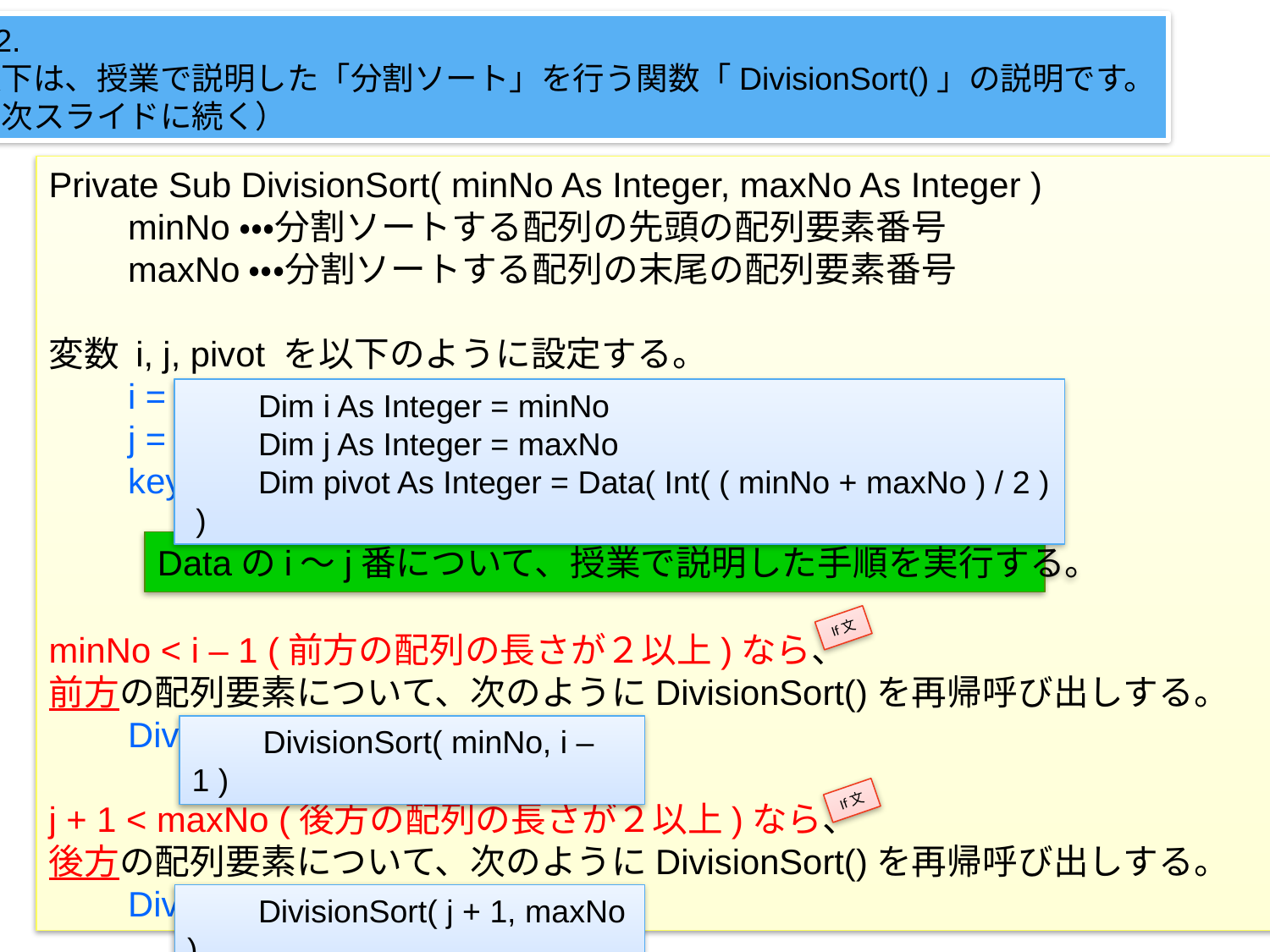

Q2.
以下は、授業で説明した「分割ソート」を行う関数「DivisionSort()」の説明です。
（次スライドに続く）
Private Sub DivisionSort( minNo As Integer, maxNo As Integer )
　　minNo・・・分割ソートする配列の先頭の配列要素番号
　　maxNo・・・分割ソートする配列の末尾の配列要素番号

変数 i, j, pivot を以下のように設定する。
　　i = minNo - 1
　　j = maxNo + 1
　　key = Data( Int((minNo+maxNo)/2)  )

minNo < i – 1 (前方の配列の長さが２以上)なら、
前方の配列要素について、次のようにDivisionSort()を再帰呼び出しする。
　　DivisionSort( minNo, i - 1  )

j + 1 < maxNo (後方の配列の長さが２以上)なら、
後方の配列要素について、次のようにDivisionSort()を再帰呼び出しする。
　　DivisionSort( j + 1 , maxNo )
　　Dim i As Integer = minNo
　　Dim j As Integer = maxNo
　　Dim pivot As Integer = Data( Int( ( minNo + maxNo ) / 2 )  )
Dataのi～j番について、授業で説明した手順を実行する。
If文
　　DivisionSort( minNo, i – 1 )
If文
　　DivisionSort( j + 1, maxNo )